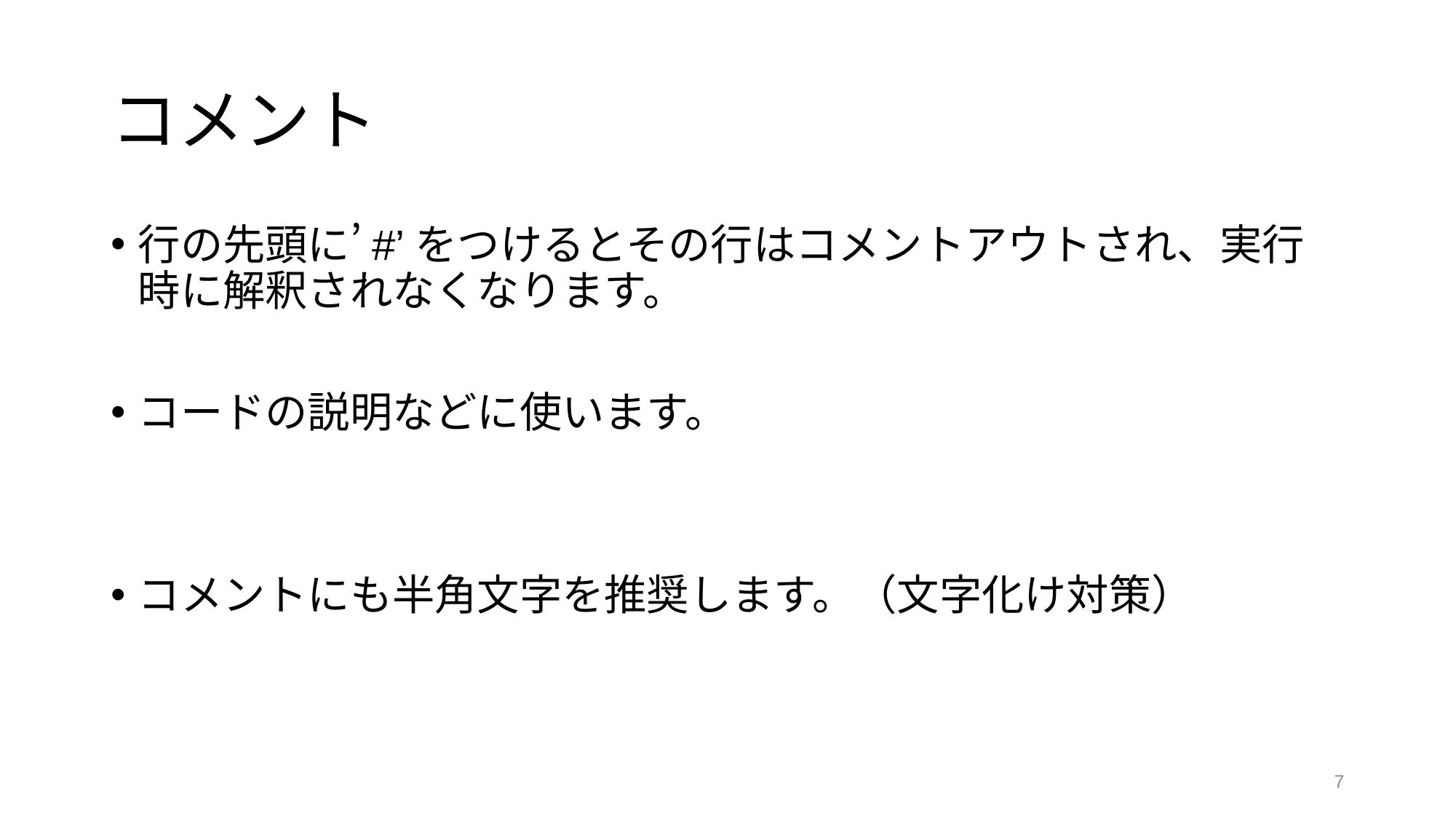

# コメント
行の先頭に’#’をつけるとその行はコメントアウトされ、実行時に解釈されなくなります。

コードの説明などに使います。

コメントにも半角文字を推奨します。（文字化け対策）
7